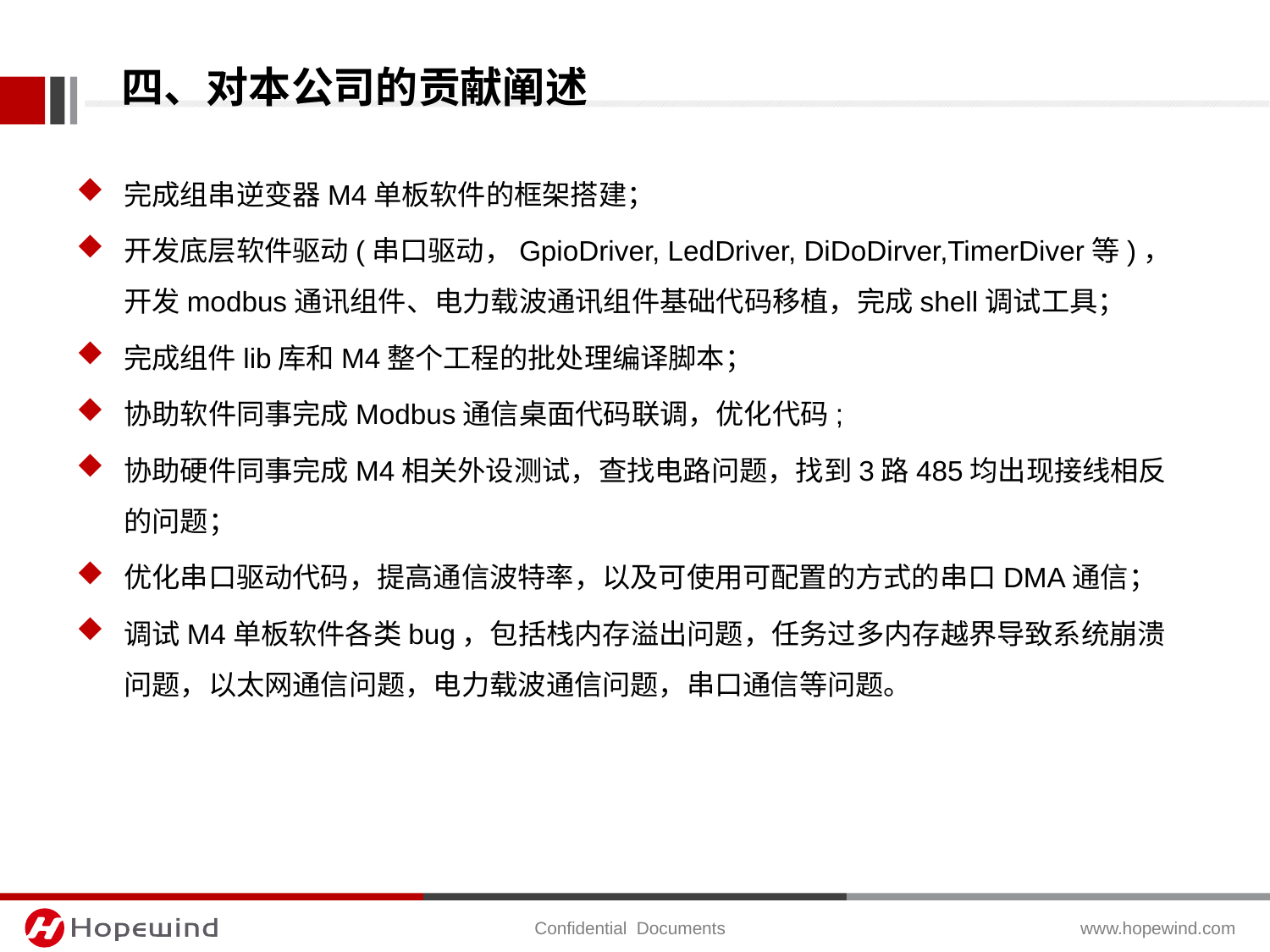

四、对本公司的贡献阐述
完成组串逆变器M4单板软件的框架搭建；
开发底层软件驱动(串口驱动，GpioDriver, LedDriver, DiDoDirver,TimerDiver等)，开发modbus通讯组件、电力载波通讯组件基础代码移植，完成shell调试工具；
完成组件lib库和M4整个工程的批处理编译脚本；
协助软件同事完成Modbus通信桌面代码联调，优化代码;
协助硬件同事完成M4相关外设测试，查找电路问题，找到3路485均出现接线相反的问题；
优化串口驱动代码，提高通信波特率，以及可使用可配置的方式的串口DMA通信；
调试M4单板软件各类bug，包括栈内存溢出问题，任务过多内存越界导致系统崩溃问题，以太网通信问题，电力载波通信问题，串口通信等问题。